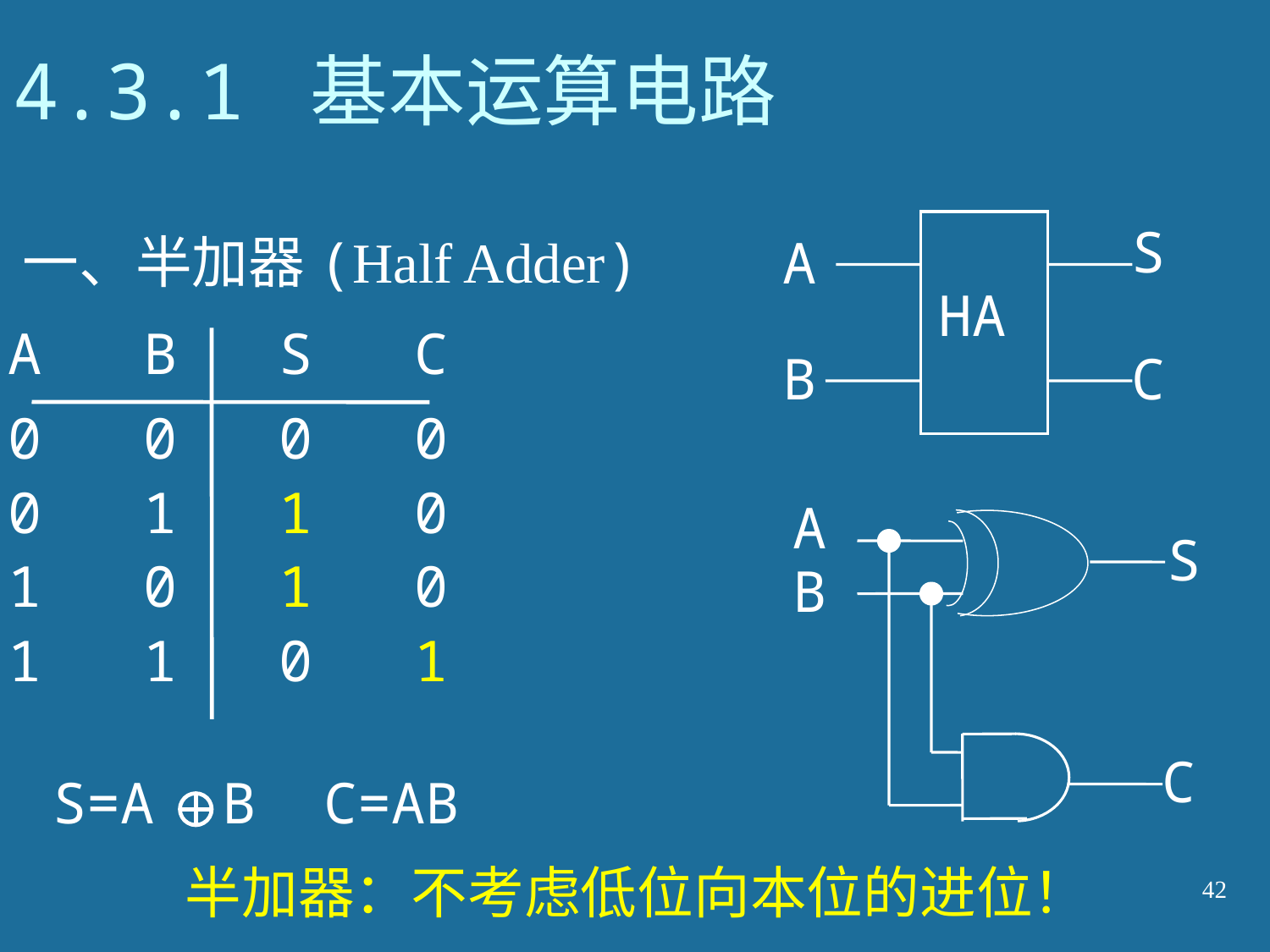

# 4.3.1 基本运算电路
S

A

HA
B
C

一、半加器(Half Adder)
A   B   S   C

0   0   0   0
0   1   1   0
A

S

B

C

1   0   1   0
1   1   0   1
S=A  B  C=AB

半加器：不考虑低位向本位的进位！
42